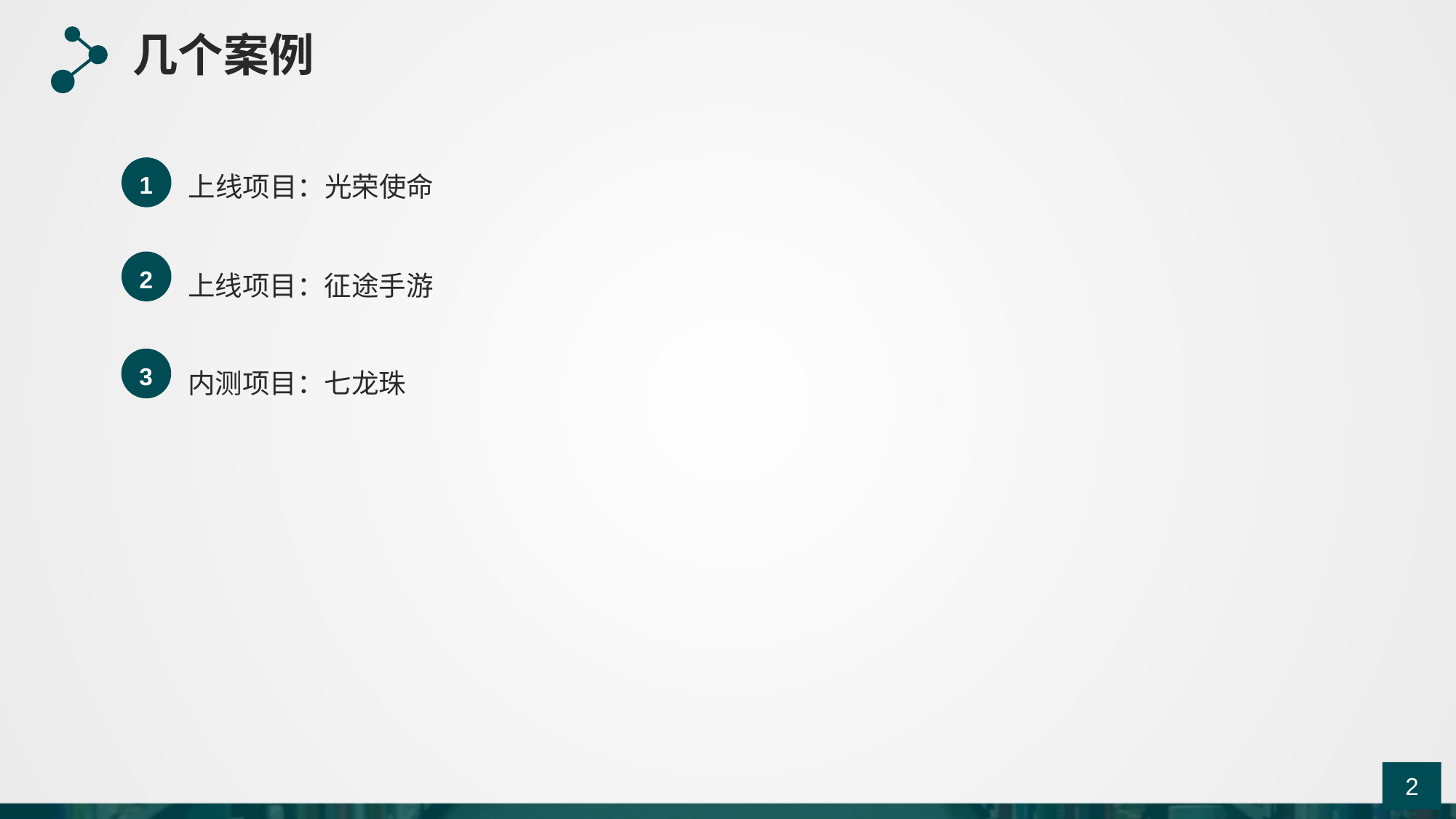

几个案例

上线项目：光荣使命
1
上线项目：征途手游
2
内测项目：七龙珠
3